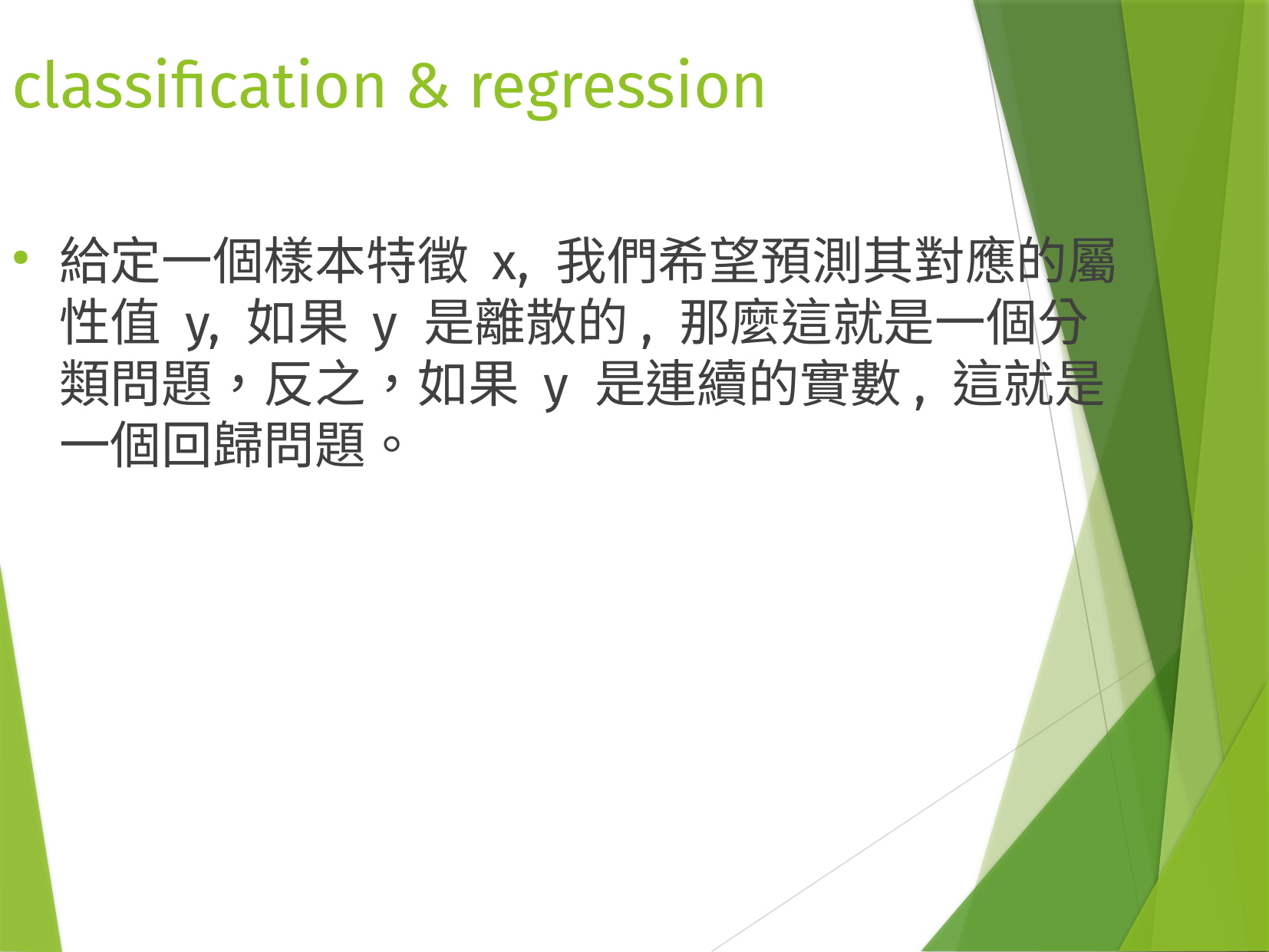

classification & regression
給定一個樣本特徵 x, 我們希望預測其對應的屬性值 y, 如果 y 是離散的, 那麼這就是一個分類問題，反之，如果 y 是連續的實數, 這就是一個回歸問題。